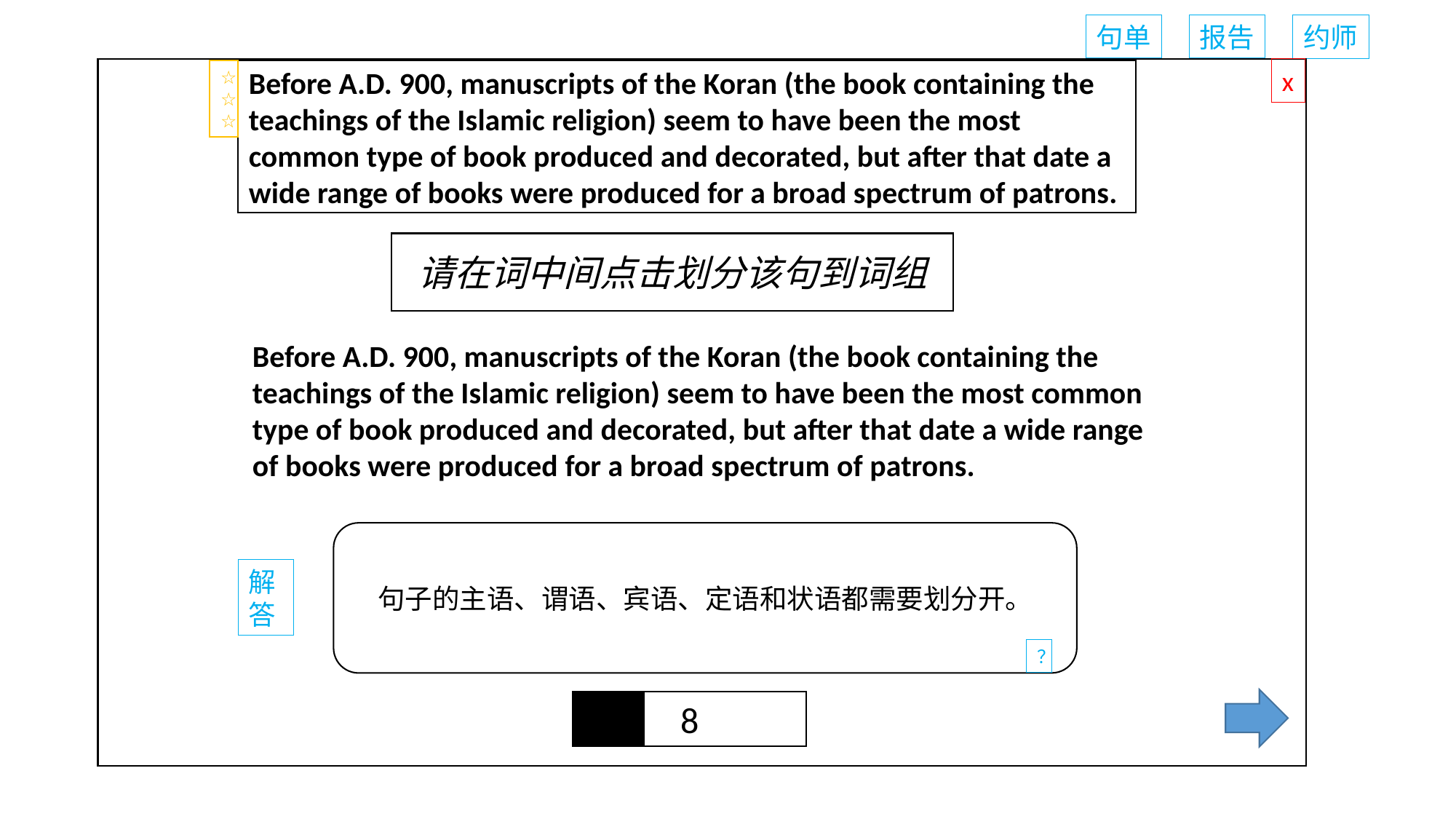

句单
报告
约师

x
☆☆☆
Before A.D. 900, manuscripts of the Koran (the book containing the teachings of the Islamic religion) seem to have been the most common type of book produced and decorated, but after that date a wide range of books were produced for a broad spectrum of patrons.
00: 00
请在词中间点击划分该句到词组
Before A.D. 900, manuscripts of the Koran (the book containing the teachings of the Islamic religion) seem to have been the most common type of book produced and decorated, but after that date a wide range of books were produced for a broad spectrum of patrons.
句子的主语、谓语、宾语、定语和状语都需要划分开。
解
答
？

8